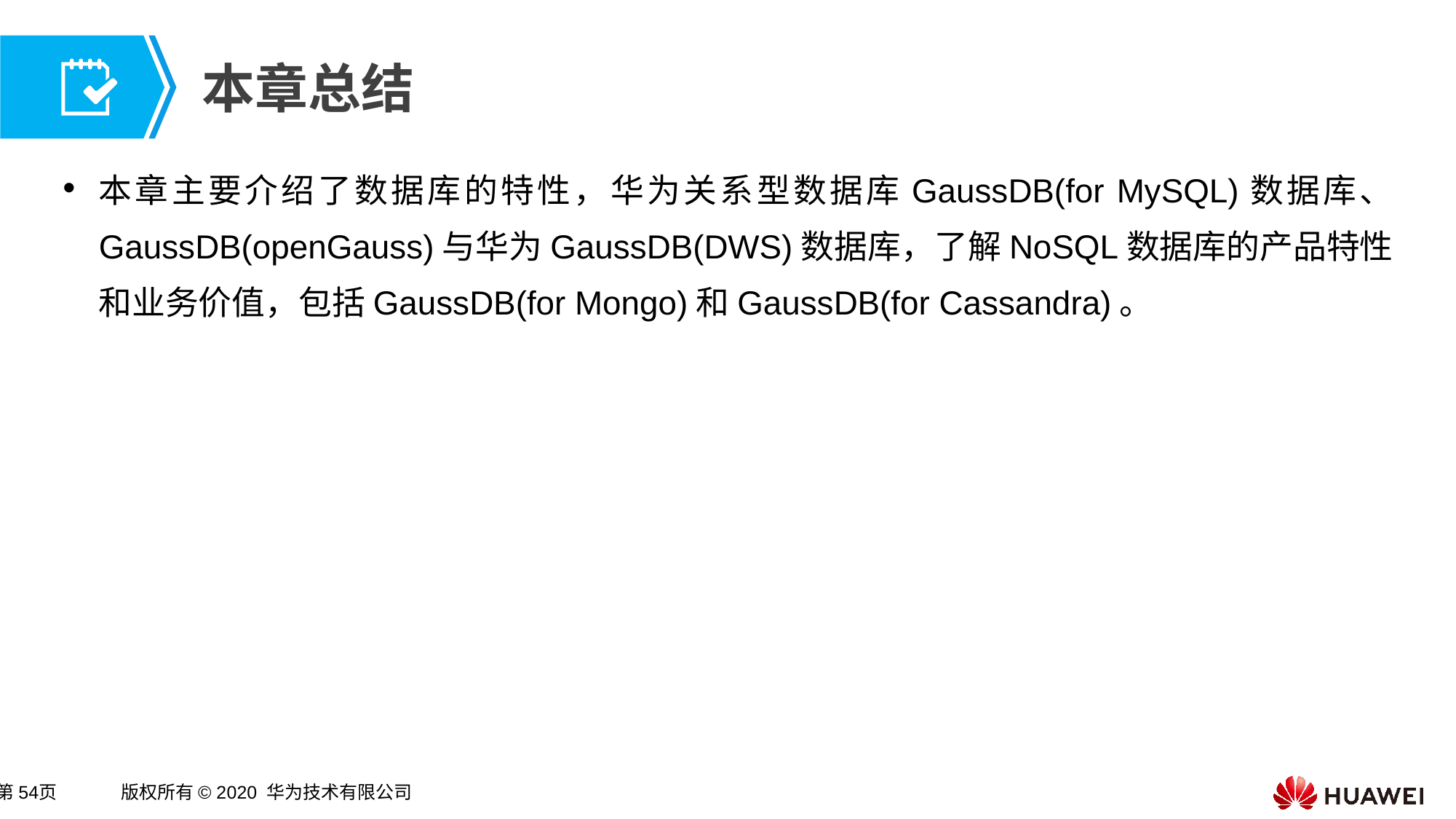

本章主要介绍了数据库的特性，华为关系型数据库GaussDB(for MySQL)数据库、 GaussDB(openGauss)与华为GaussDB(DWS)数据库，了解NoSQL数据库的产品特性和业务价值，包括GaussDB(for Mongo)和GaussDB(for Cassandra)。